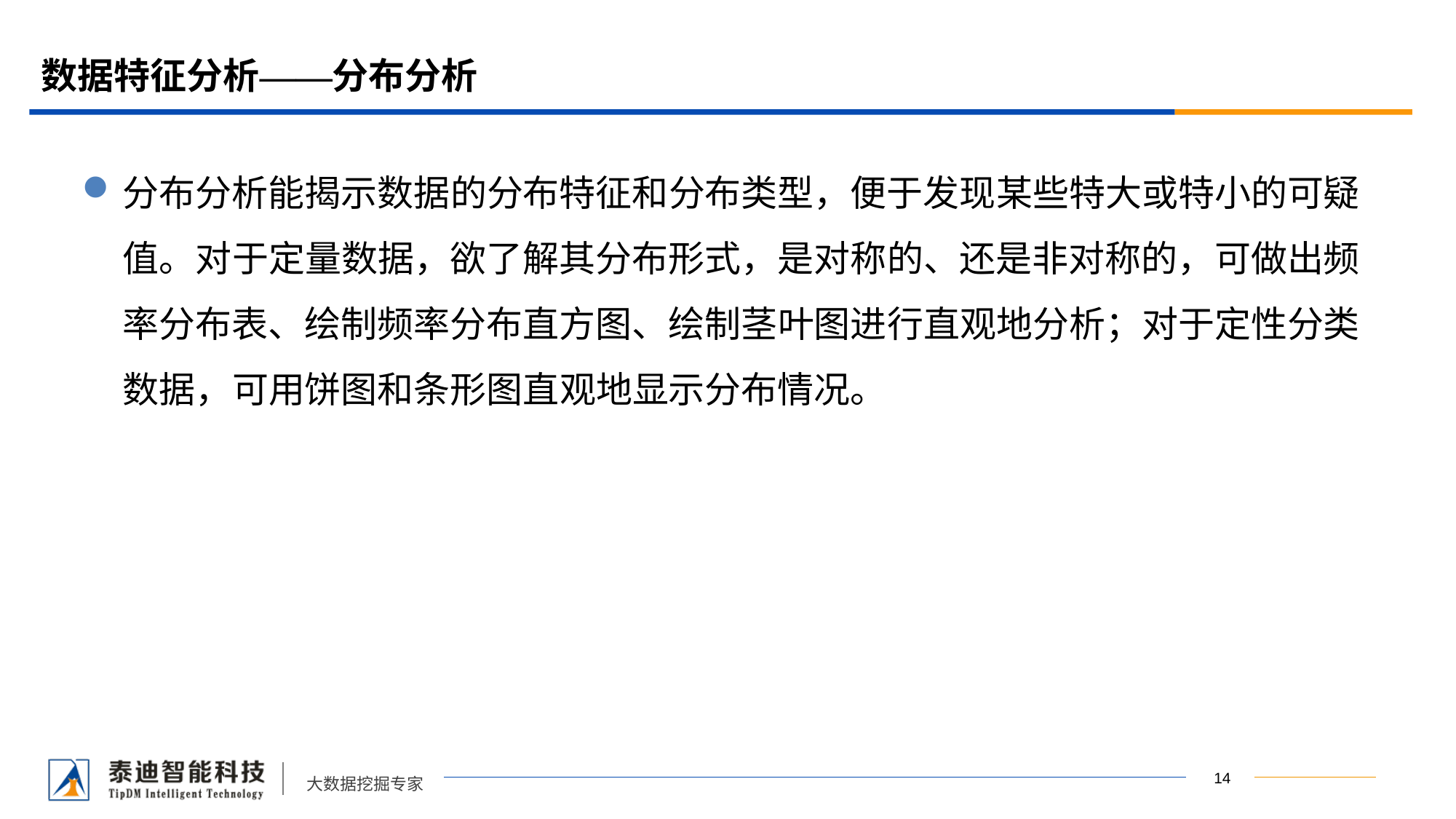

# 数据特征分析——分布分析
分布分析能揭示数据的分布特征和分布类型，便于发现某些特大或特小的可疑值。对于定量数据，欲了解其分布形式，是对称的、还是非对称的，可做出频率分布表、绘制频率分布直方图、绘制茎叶图进行直观地分析；对于定性分类数据，可用饼图和条形图直观地显示分布情况。